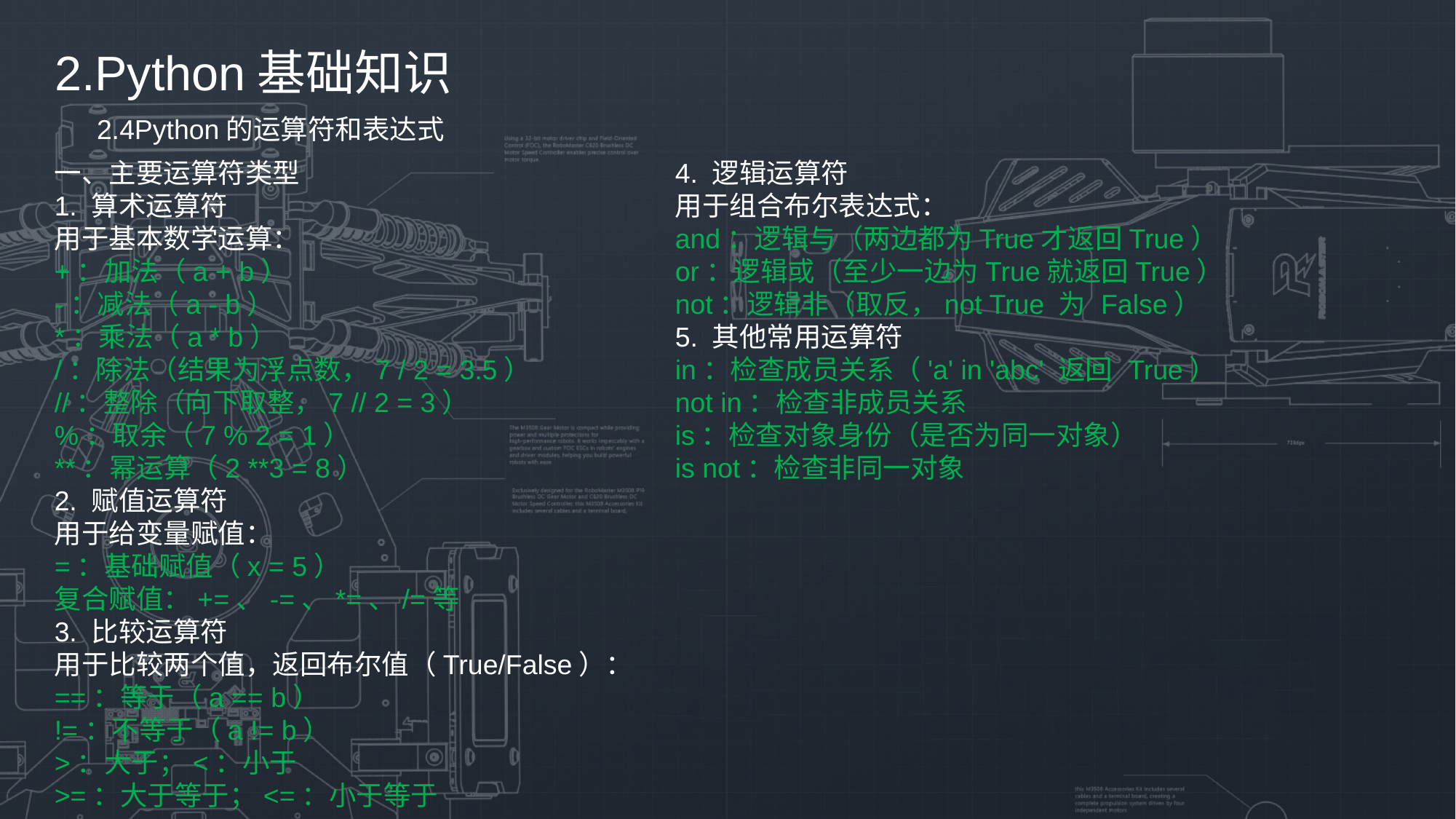

2.Python基础知识
2.4Python的运算符和表达式
一、主要运算符类型
1. 算术运算符
用于基本数学运算：
+：加法（a + b）
-：减法（a - b）
*：乘法（a * b）
/：除法（结果为浮点数，7 / 2 = 3.5）
//：整除（向下取整，7 // 2 = 3）
%：取余（7 % 2 = 1）
**：幂运算（2 **3 = 8）
2. 赋值运算符
用于给变量赋值：
=：基础赋值（x = 5）
复合赋值：+=、-=、*=、/=等
3. 比较运算符
用于比较两个值，返回布尔值（True/False）：
==：等于（a == b）
!=：不等于（a != b）
>：大于；<：小于
>=：大于等于；<=：小于等于
4. 逻辑运算符
用于组合布尔表达式：
and：逻辑与（两边都为True才返回True）
or：逻辑或（至少一边为True就返回True）
not：逻辑非（取反，not True 为 False）
5. 其他常用运算符
in：检查成员关系（'a' in 'abc' 返回 True）
not in：检查非成员关系
is：检查对象身份（是否为同一对象）
is not：检查非同一对象